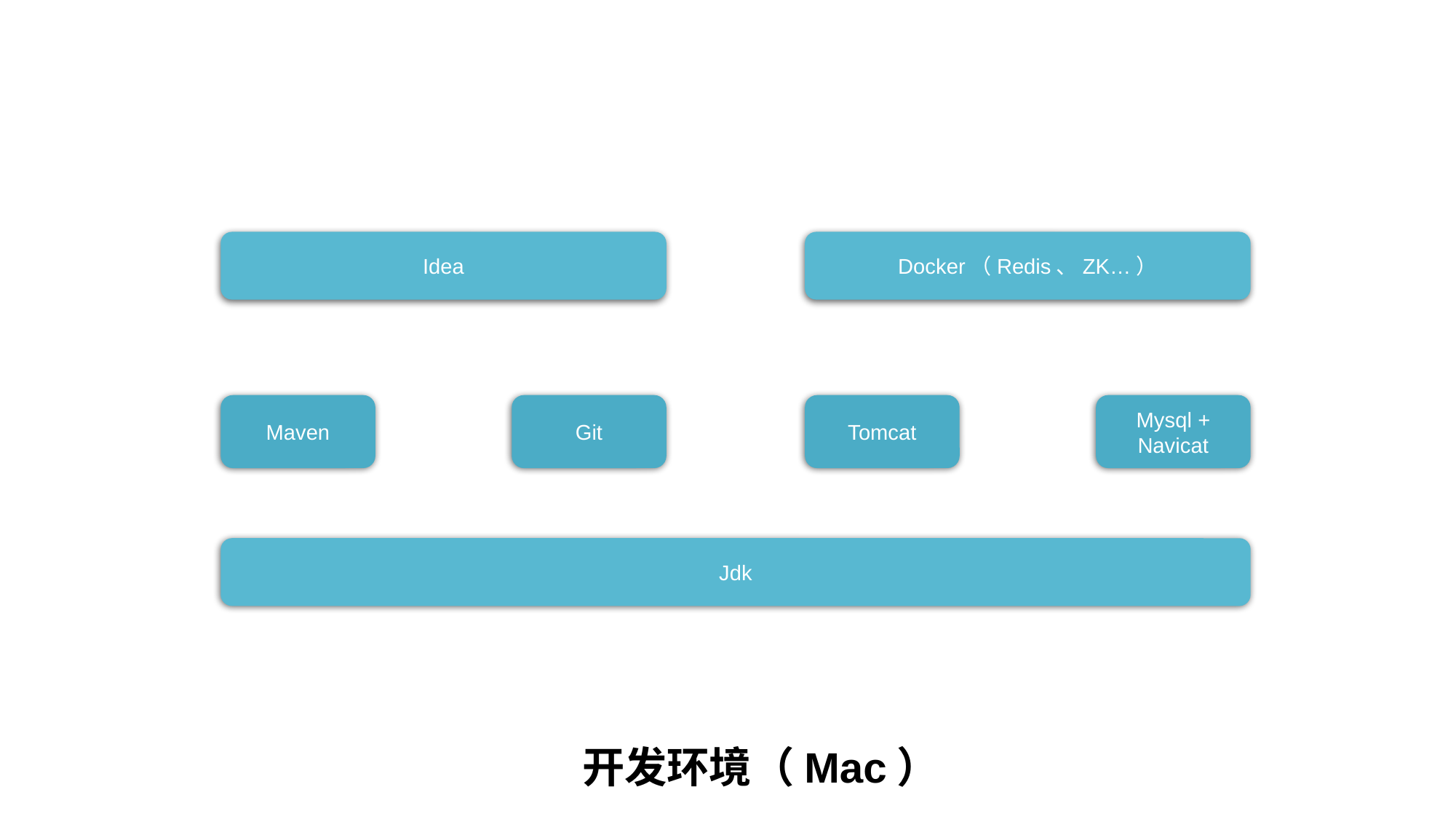

Idea
Docker（Redis、ZK…）
Maven
Git
Tomcat
Mysql + Navicat
Jdk
开发环境（Mac）
注册中心